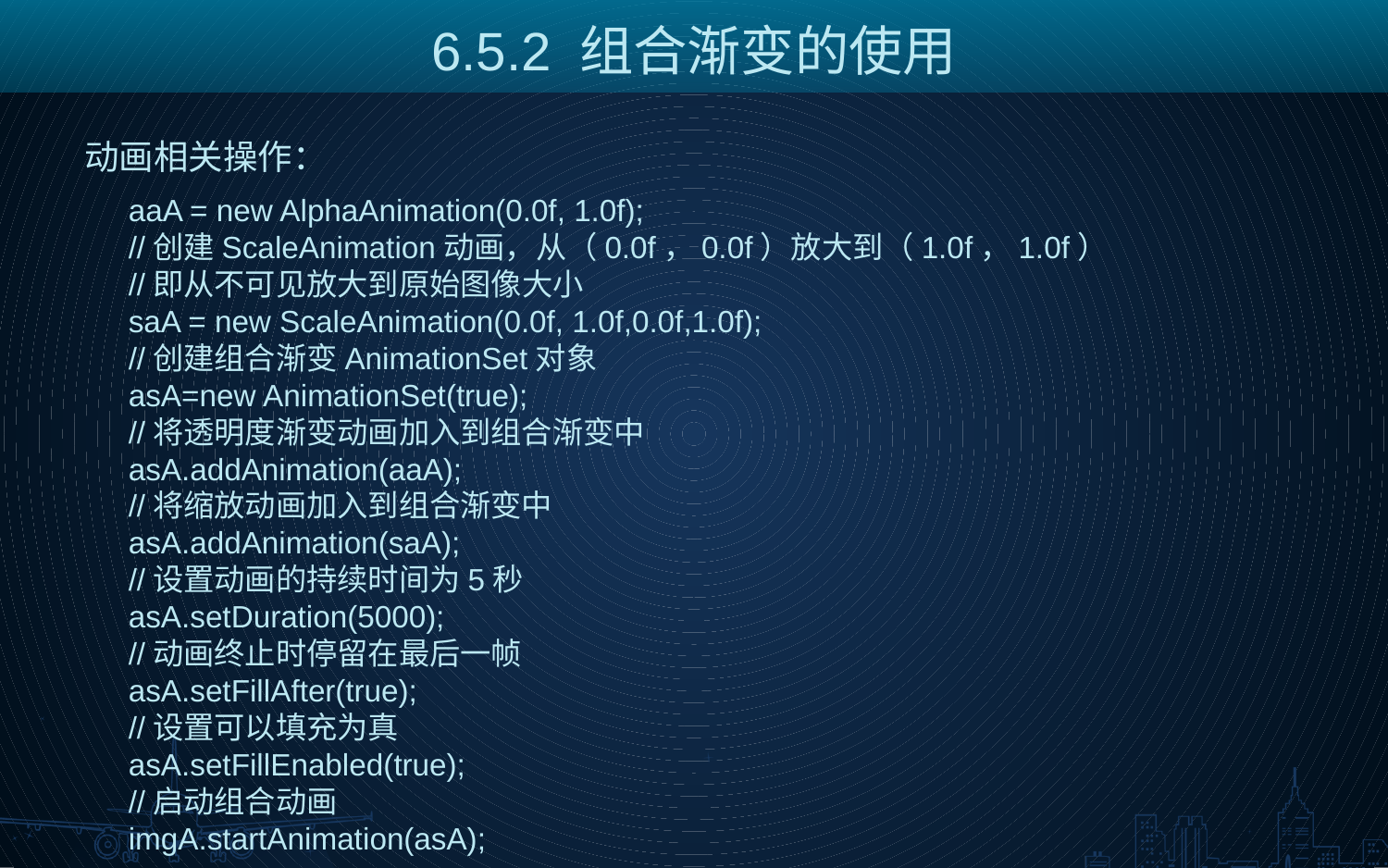

6.5.2 组合渐变的使用
动画相关操作：
aaA = new AlphaAnimation(0.0f, 1.0f);
//创建ScaleAnimation动画，从（0.0f，0.0f）放大到（1.0f，1.0f）
//即从不可见放大到原始图像大小
saA = new ScaleAnimation(0.0f, 1.0f,0.0f,1.0f);
//创建组合渐变AnimationSet对象
asA=new AnimationSet(true);
//将透明度渐变动画加入到组合渐变中
asA.addAnimation(aaA);
//将缩放动画加入到组合渐变中
asA.addAnimation(saA);
//设置动画的持续时间为5秒
asA.setDuration(5000);
//动画终止时停留在最后一帧
asA.setFillAfter(true);
//设置可以填充为真
asA.setFillEnabled(true);
//启动组合动画
imgA.startAnimation(asA);